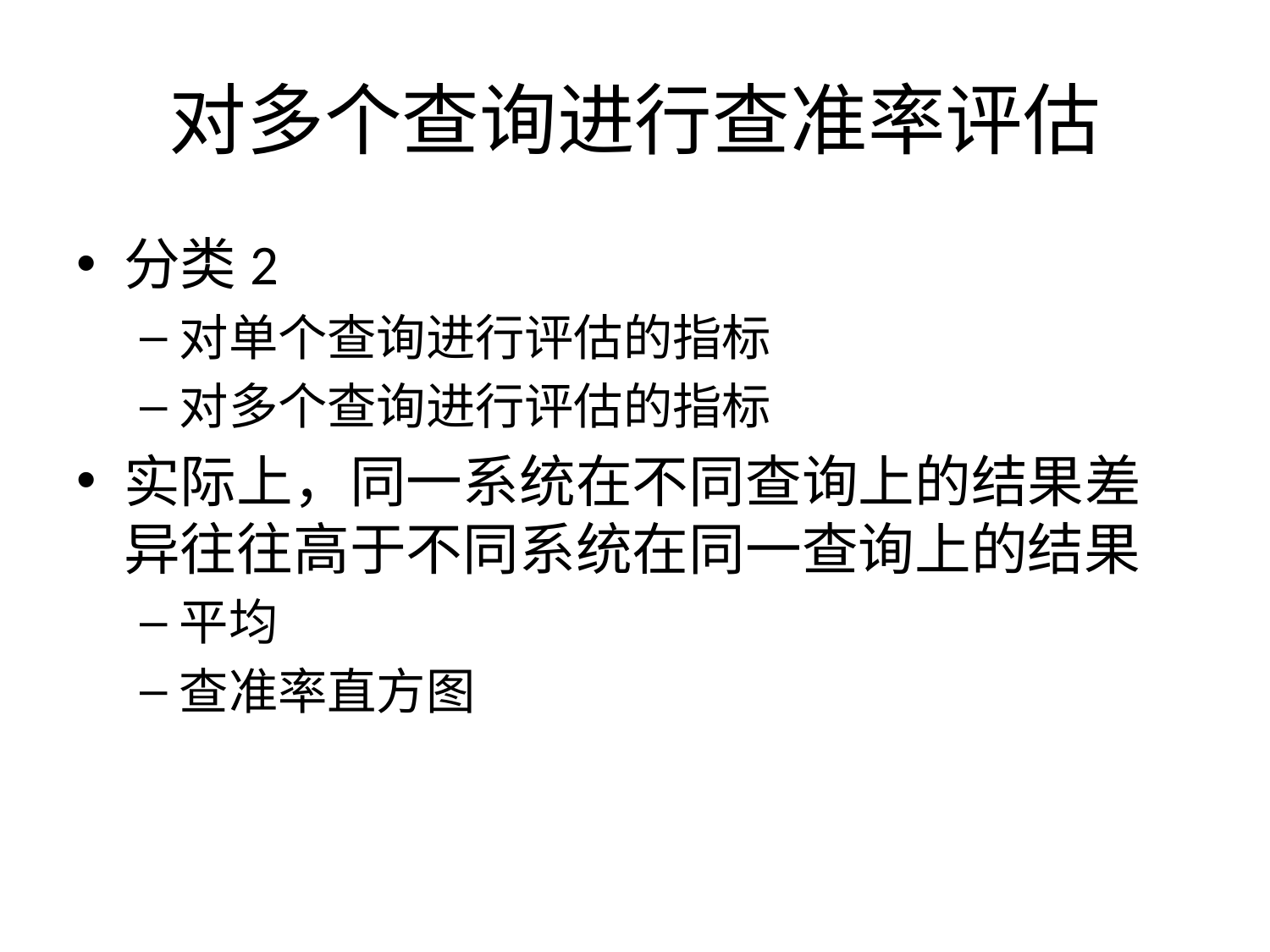

# 对多个查询进行查准率评估
分类2
对单个查询进行评估的指标
对多个查询进行评估的指标
实际上，同一系统在不同查询上的结果差异往往高于不同系统在同一查询上的结果
平均
查准率直方图